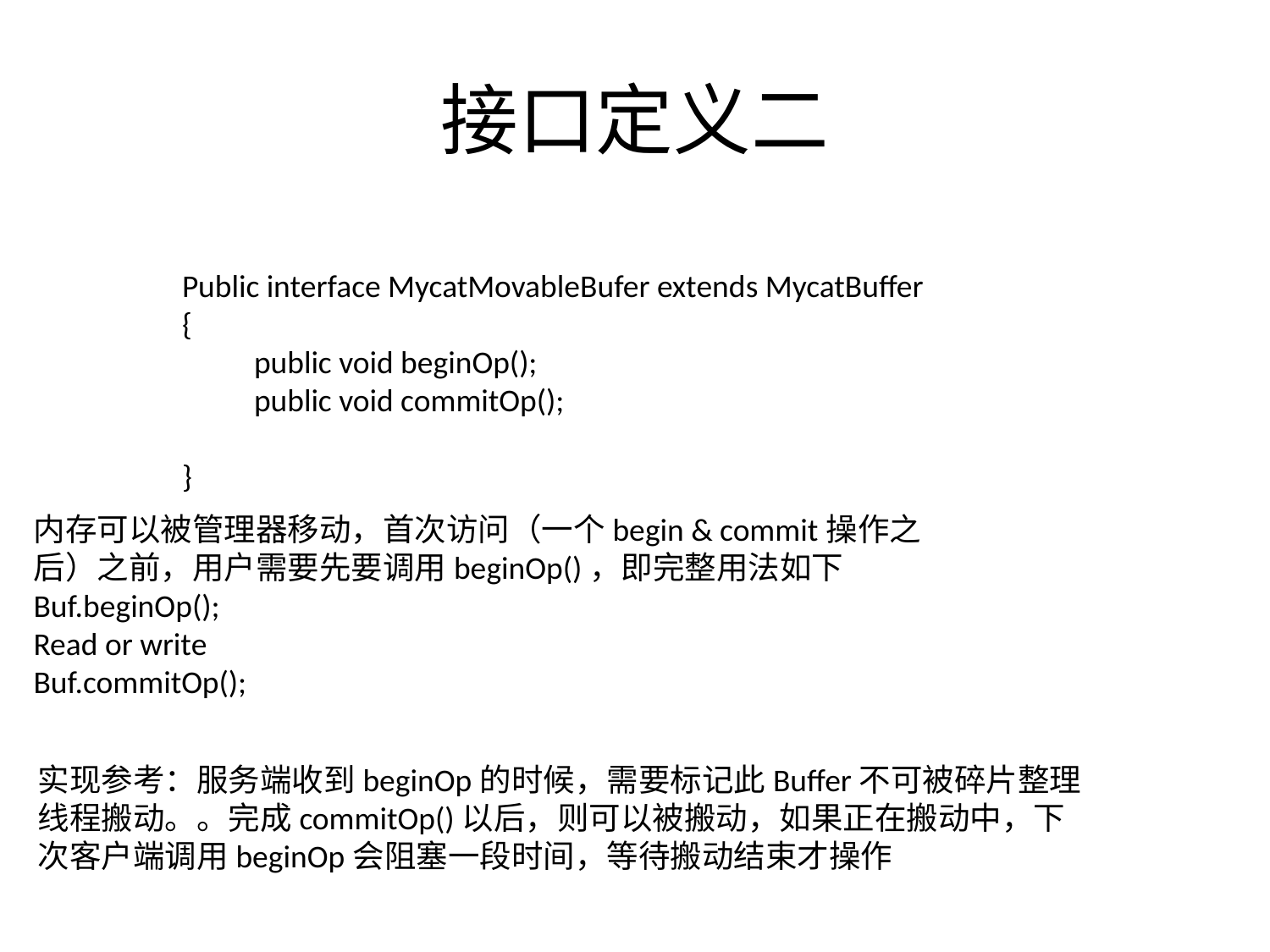

# 接口定义二
Public interface MycatMovableBufer extends MycatBuffer
{
          public void beginOp();
          public void commitOp();

}
内存可以被管理器移动，首次访问（一个begin & commit操作之后）之前，用户需要先要调用beginOp()，即完整用法如下
Buf.beginOp();
Read or write
Buf.commitOp();

实现参考：服务端收到beginOp的时候，需要标记此Buffer不可被碎片整理线程搬动。。完成commitOp()以后，则可以被搬动，如果正在搬动中，下次客户端调用beginOp会阻塞一段时间，等待搬动结束才操作